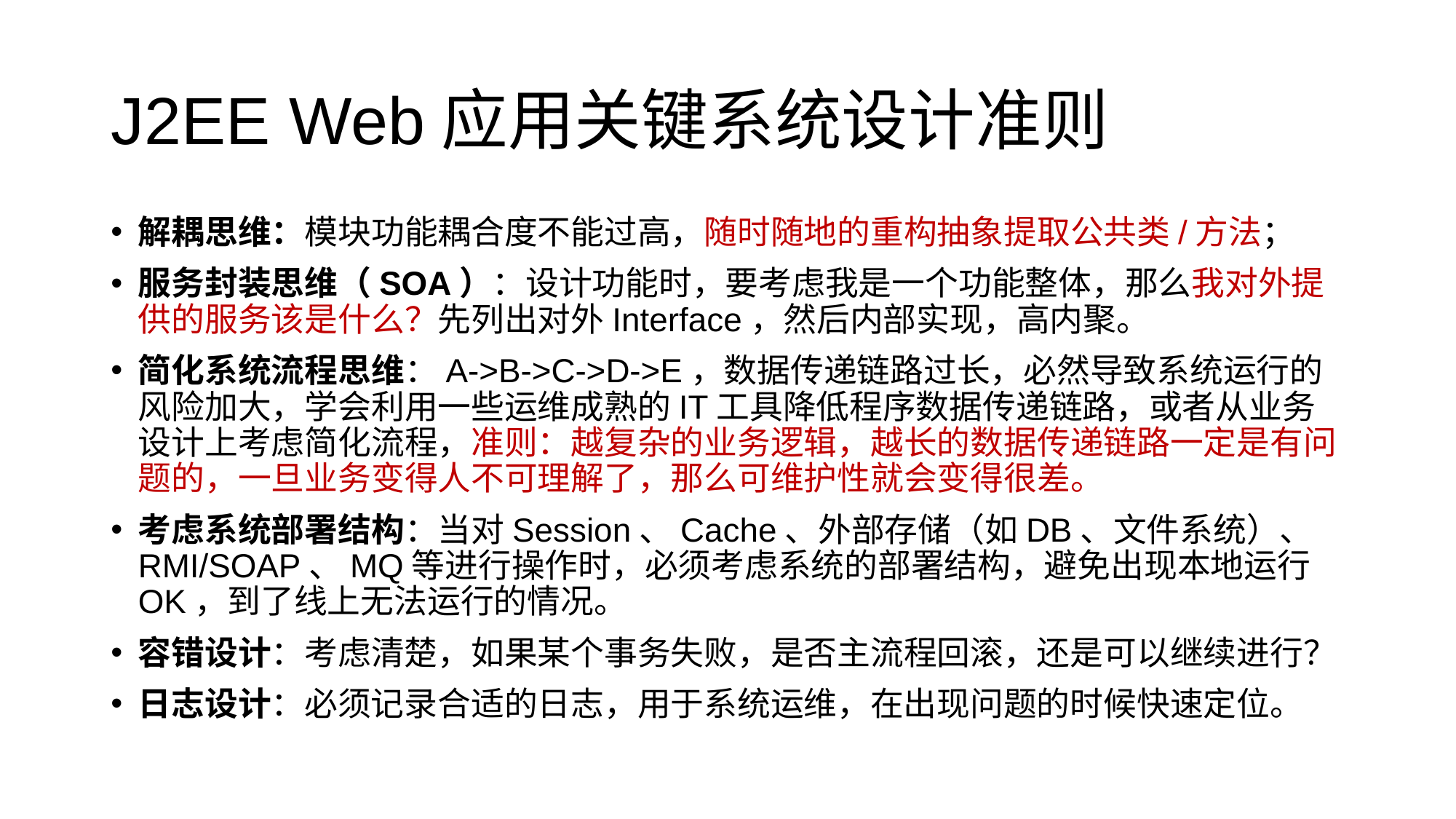

# J2EE Web应用关键系统设计准则
解耦思维：模块功能耦合度不能过高，随时随地的重构抽象提取公共类/方法；
服务封装思维（SOA）：设计功能时，要考虑我是一个功能整体，那么我对外提供的服务该是什么？先列出对外Interface，然后内部实现，高内聚。
简化系统流程思维：A->B->C->D->E，数据传递链路过长，必然导致系统运行的风险加大，学会利用一些运维成熟的IT工具降低程序数据传递链路，或者从业务设计上考虑简化流程，准则：越复杂的业务逻辑，越长的数据传递链路一定是有问题的，一旦业务变得人不可理解了，那么可维护性就会变得很差。
考虑系统部署结构：当对Session、Cache、外部存储（如DB、文件系统）、RMI/SOAP、MQ等进行操作时，必须考虑系统的部署结构，避免出现本地运行OK，到了线上无法运行的情况。
容错设计：考虑清楚，如果某个事务失败，是否主流程回滚，还是可以继续进行？
日志设计：必须记录合适的日志，用于系统运维，在出现问题的时候快速定位。